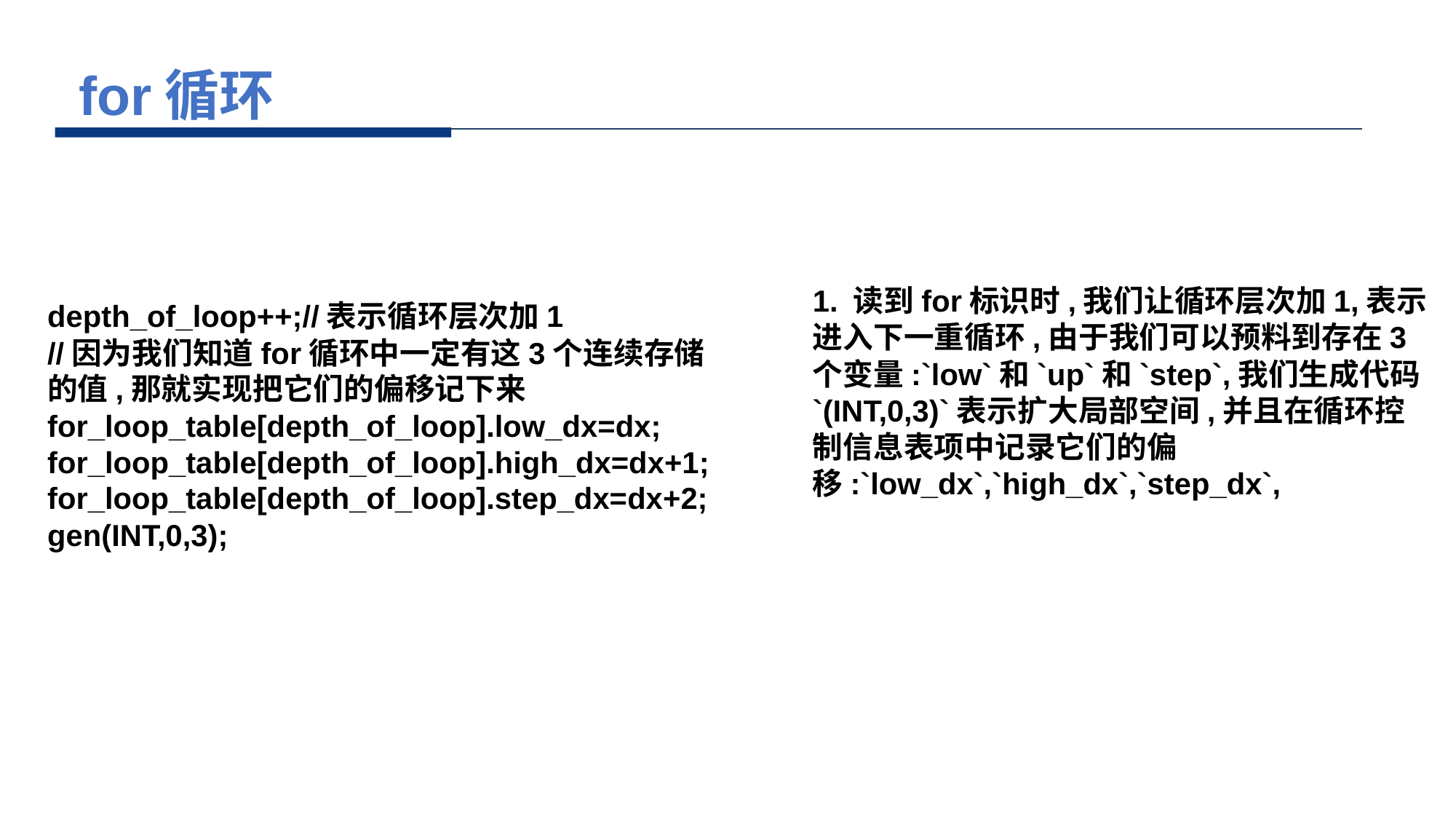

for循环

1. 读到for标识时,我们让循环层次加1,表示进入下一重循环,由于我们可以预料到存在3个变量:`low`和`up`和`step`,我们生成代码`(INT,0,3)`表示扩大局部空间,并且在循环控制信息表项中记录它们的偏移:`low_dx`,`high_dx`,`step_dx`,
depth_of_loop++;//表示循环层次加1
//因为我们知道for循环中一定有这3个连续存储的值,那就实现把它们的偏移记下来
for_loop_table[depth_of_loop].low_dx=dx;
for_loop_table[depth_of_loop].high_dx=dx+1;
for_loop_table[depth_of_loop].step_dx=dx+2;
gen(INT,0,3);